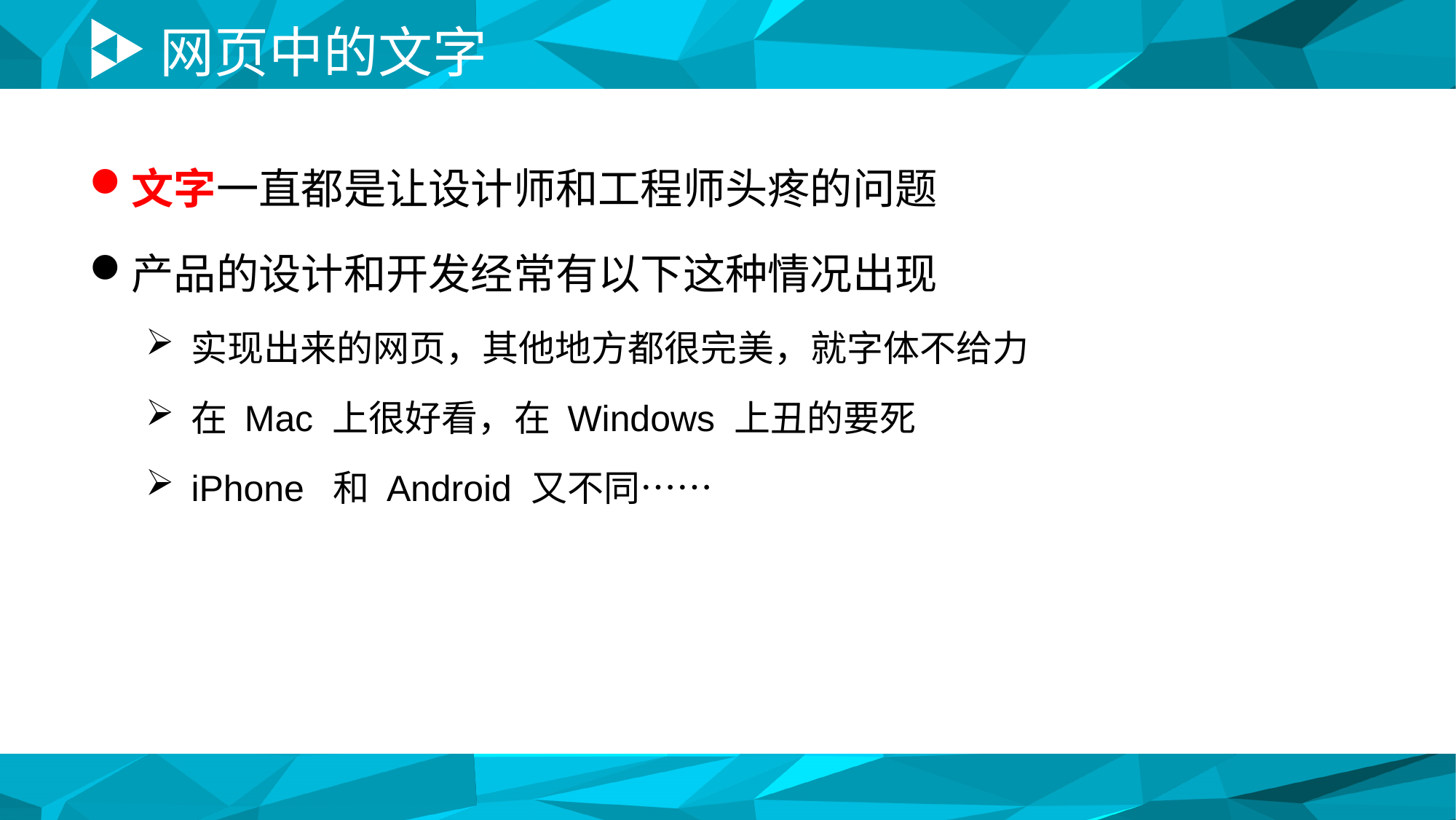

# 网页中的文字
文字一直都是让设计师和工程师头疼的问题
产品的设计和开发经常有以下这种情况出现
实现出来的网页，其他地方都很完美，就字体不给力
在 Mac 上很好看，在 Windows 上丑的要死
iPhone  和 Android 又不同……